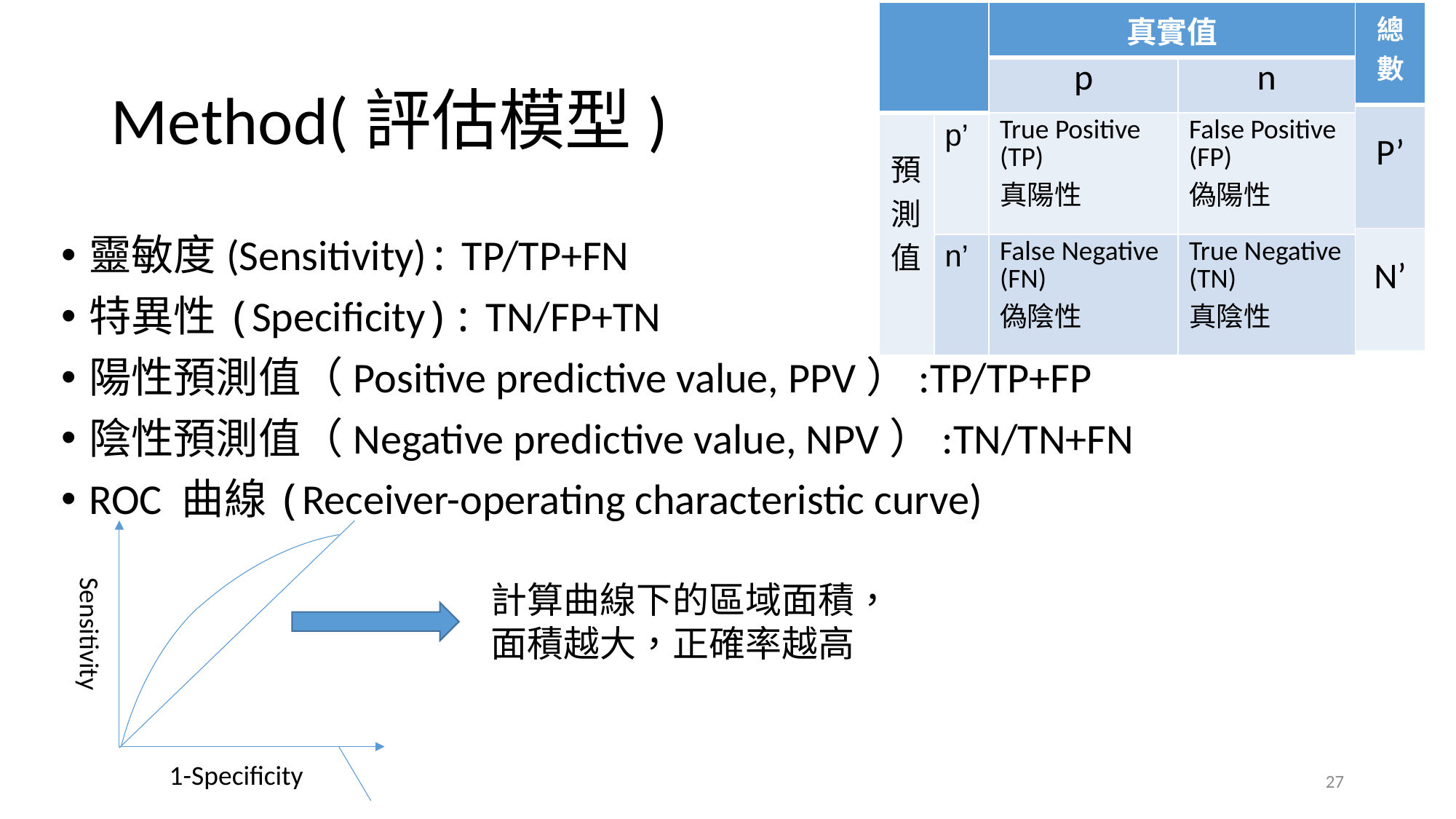

|  |  | 真實值 |  |
| --- | --- | --- | --- |
|  |  | p | n |
| 預 測 值 | p’ | True Positive (TP) 真陽性 | False Positive (FP) 偽陽性 |
|  | n’ | False Negative (FN) 偽陰性 | True Negative (TN) 真陰性 |
| 總 數 |
| --- |
| P’ |
| N’ |
# Method(評估模型)
靈敏度(Sensitivity): TP/TP+FN
特異性(Specificity): TN/FP+TN
陽性預測值（Positive predictive value, PPV）:TP/TP+FP
陰性預測值（Negative predictive value, NPV）:TN/TN+FN
ROC 曲線(Receiver-operating characteristic curve)
Sensitivity
計算曲線下的區域面積，面積越大，正確率越高

1-Specificity
27